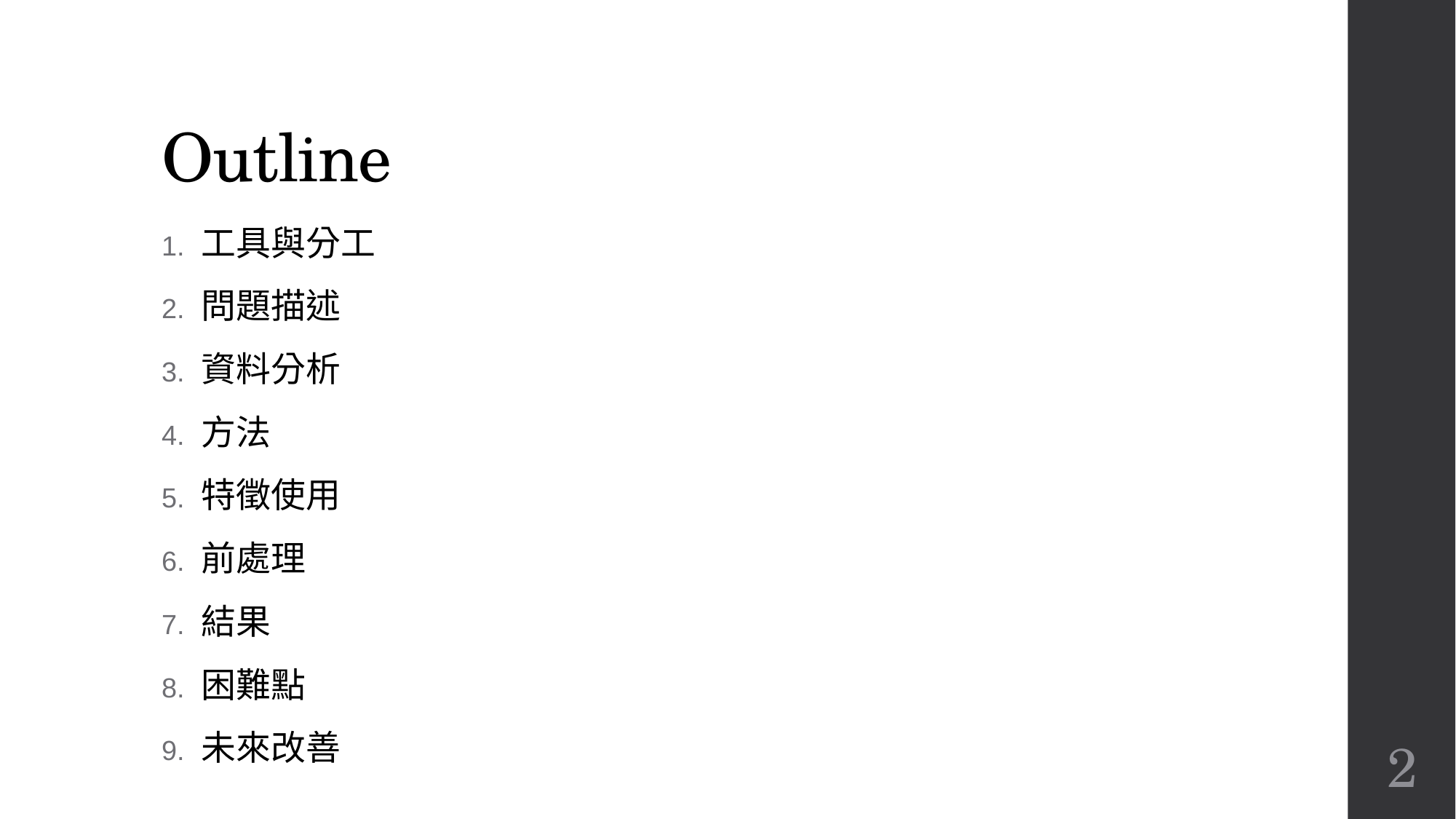

# Outline
工具與分工
問題描述
資料分析
方法
特徵使用
前處理
結果
困難點
未來改善
2